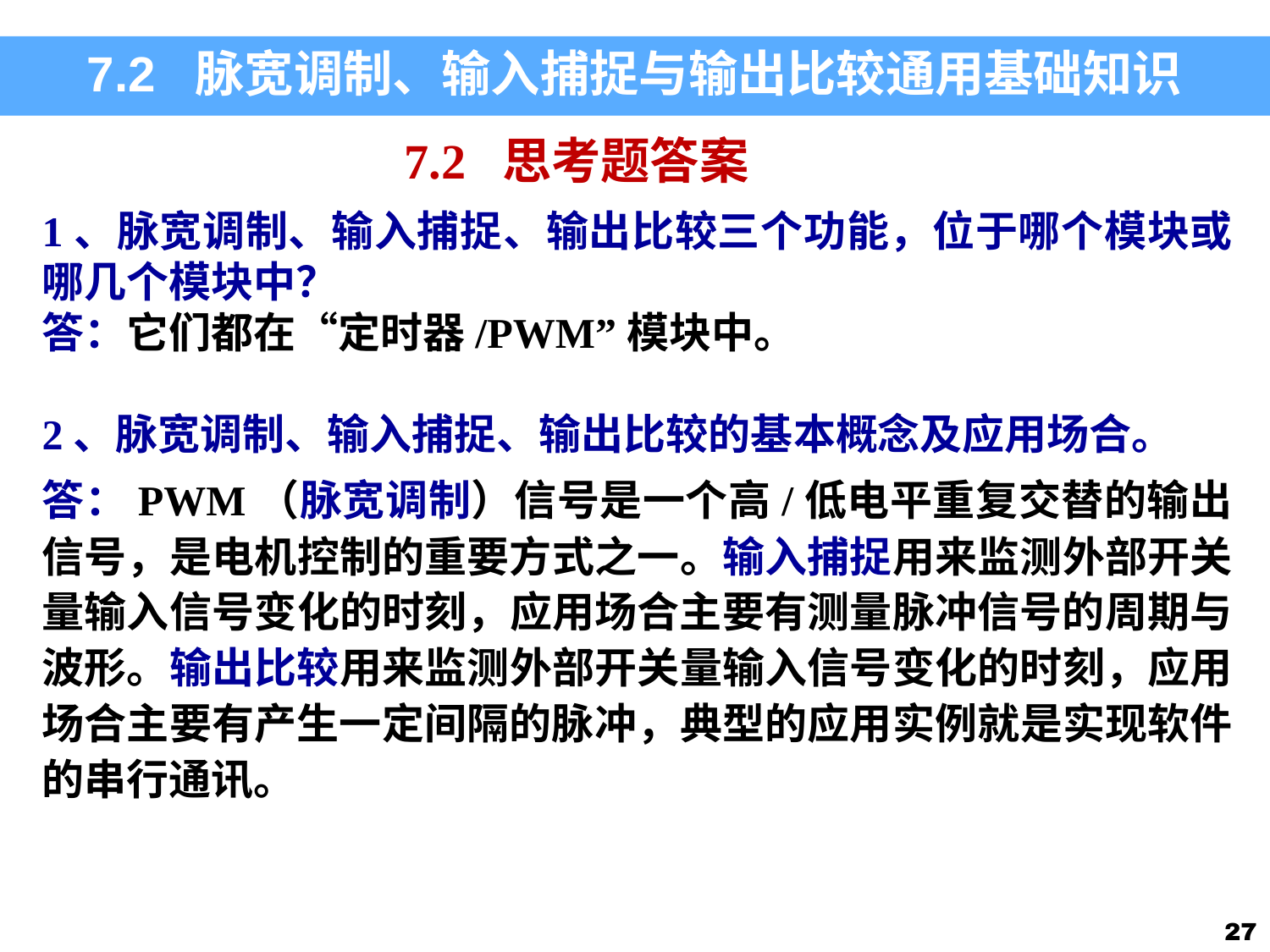

7.2  脉宽调制、输入捕捉与输出比较通用基础知识
7.2  思考题答案
1、脉宽调制、输入捕捉、输出比较三个功能，位于哪个模块或哪几个模块中？
答：它们都在“定时器/PWM”模块中。

2、脉宽调制、输入捕捉、输出比较的基本概念及应用场合。
答：PWM（脉宽调制）信号是一个高/低电平重复交替的输出信号，是电机控制的重要方式之一。输入捕捉用来监测外部开关量输入信号变化的时刻，应用场合主要有测量脉冲信号的周期与波形。输出比较用来监测外部开关量输入信号变化的时刻，应用场合主要有产生一定间隔的脉冲，典型的应用实例就是实现软件的串行通讯。
27